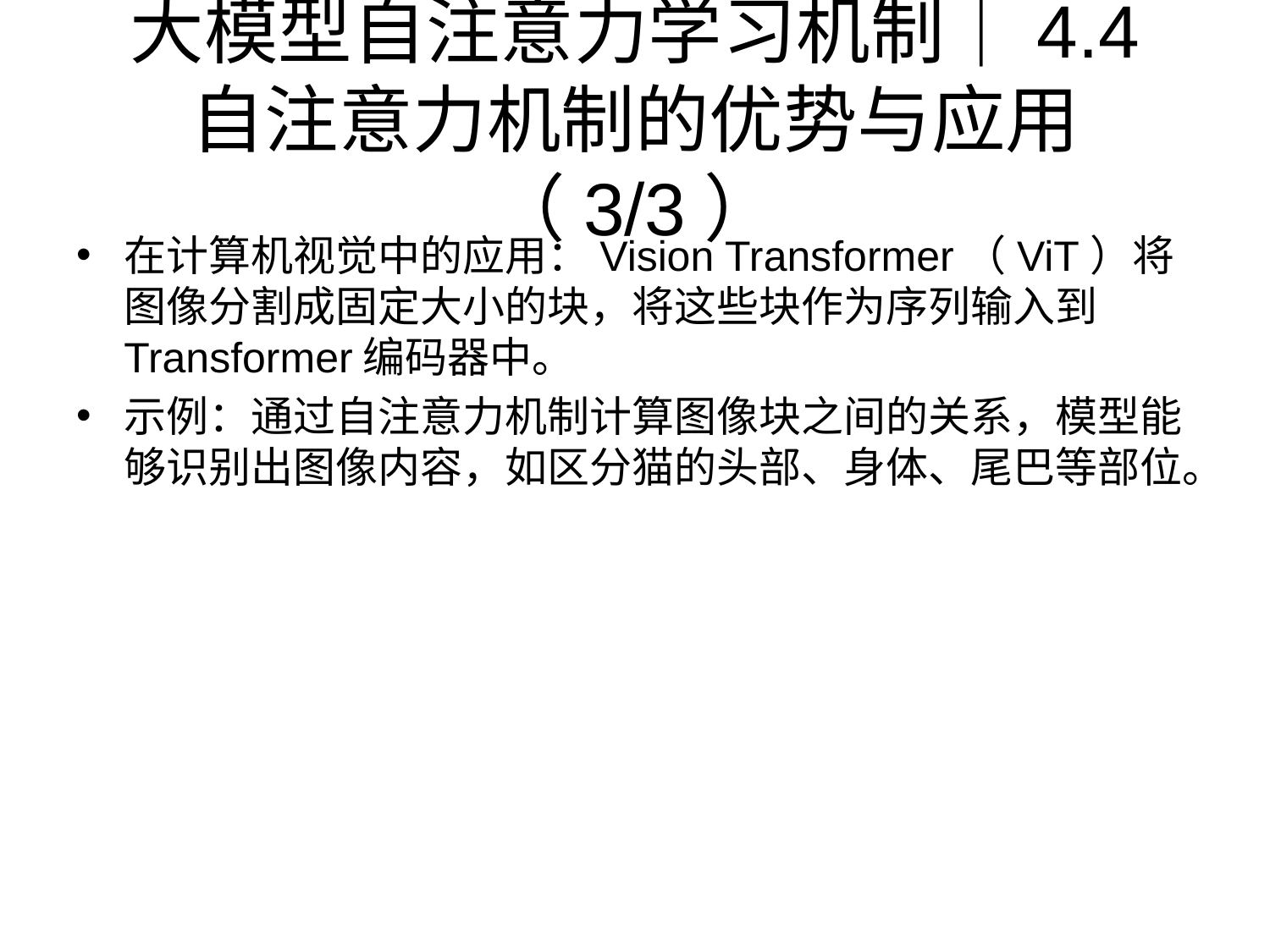

# 大模型自注意力学习机制｜4.4 自注意力机制的优势与应用（3/3）
在计算机视觉中的应用：Vision Transformer（ViT）将图像分割成固定大小的块，将这些块作为序列输入到Transformer编码器中。
示例：通过自注意力机制计算图像块之间的关系，模型能够识别出图像内容，如区分猫的头部、身体、尾巴等部位。